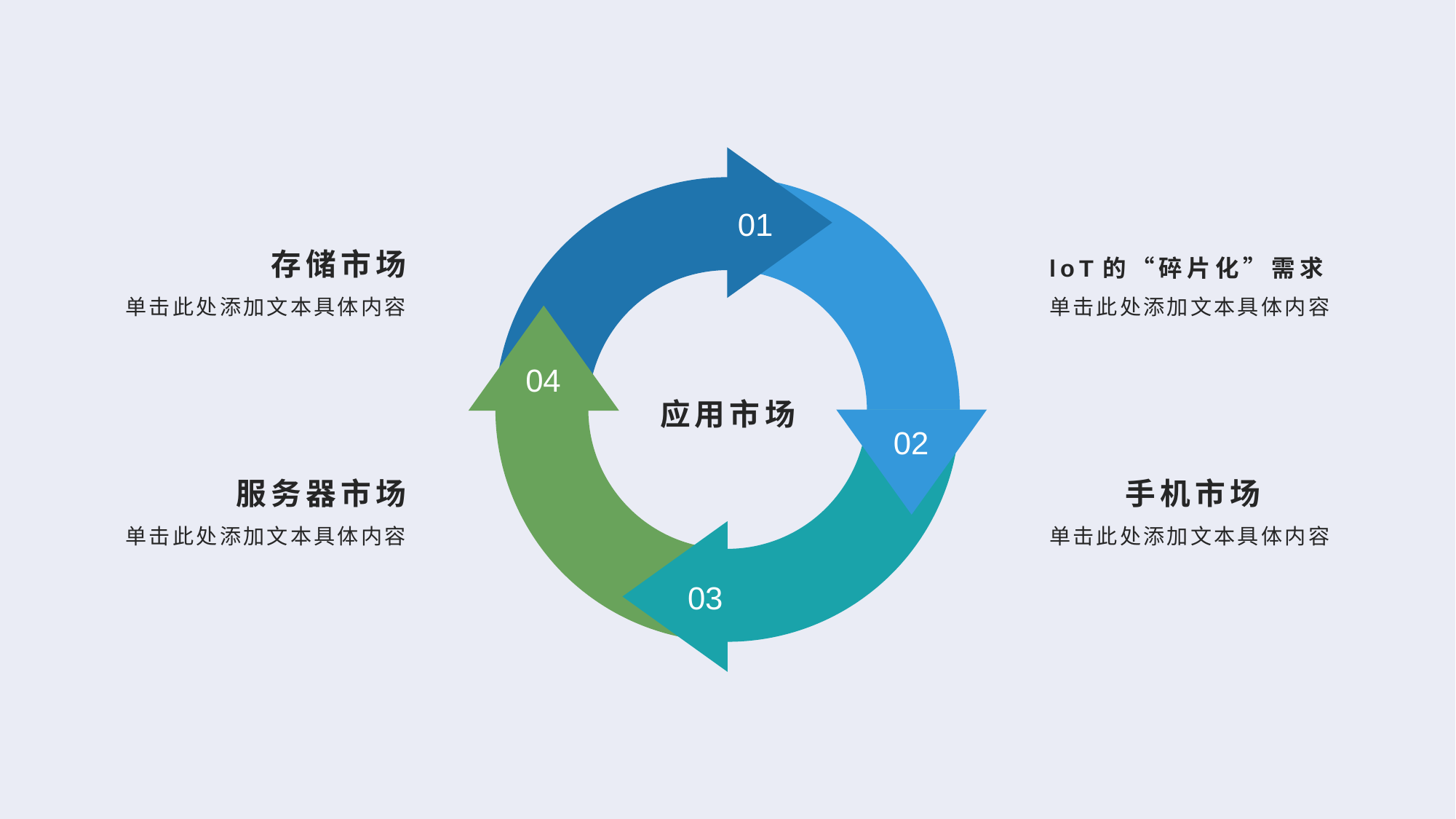

01
存储市场
loT的“碎片化”需求
单击此处添加文本具体内容
单击此处添加文本具体内容

04
应用市场

02
服务器市场
      手机市场
单击此处添加文本具体内容
单击此处添加文本具体内容

03